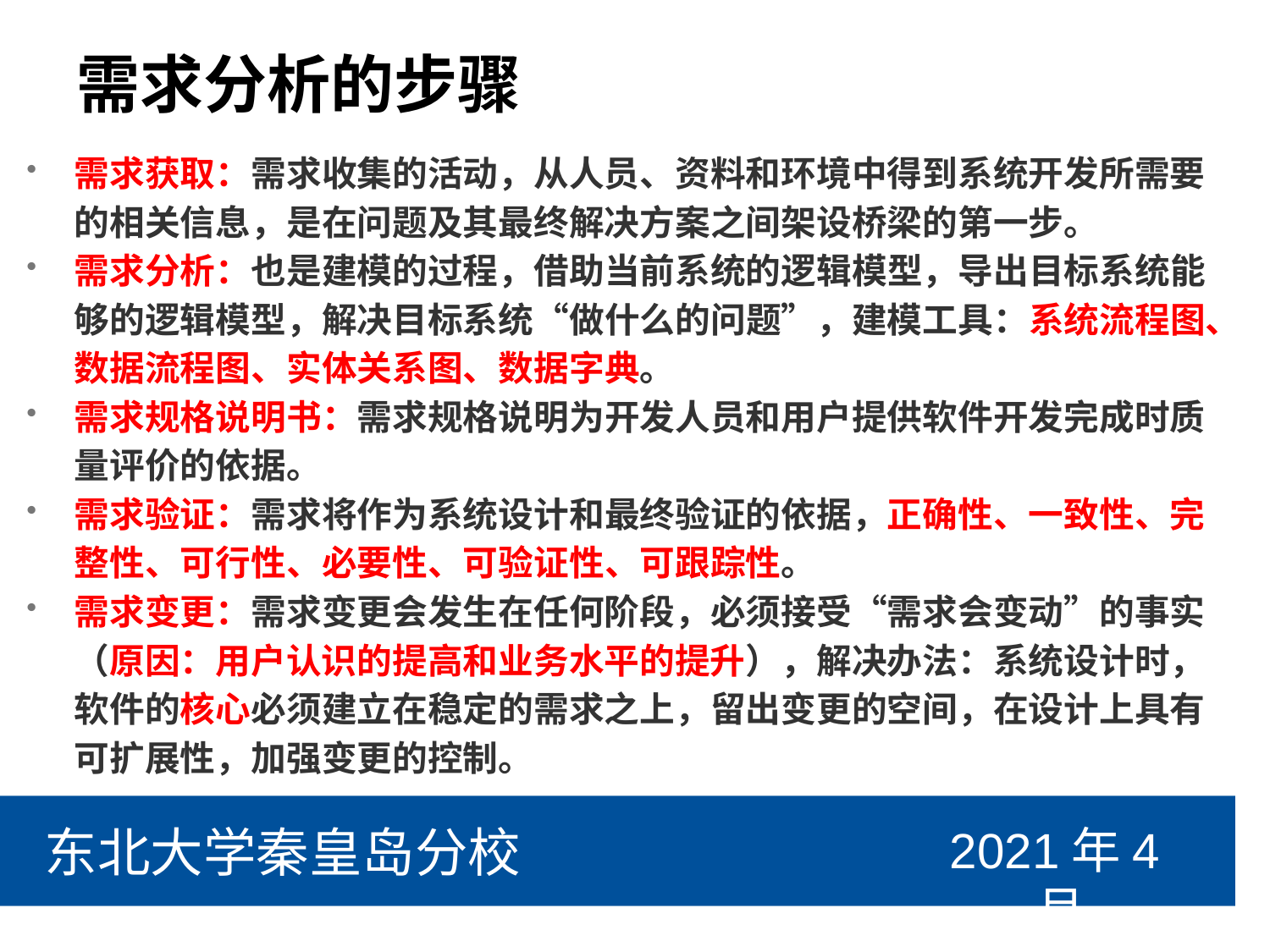

# 需求分析的步骤
需求获取：需求收集的活动，从人员、资料和环境中得到系统开发所需要的相关信息，是在问题及其最终解决方案之间架设桥梁的第一步。
需求分析：也是建模的过程，借助当前系统的逻辑模型，导出目标系统能够的逻辑模型，解决目标系统“做什么的问题”，建模工具：系统流程图、数据流程图、实体关系图、数据字典。
需求规格说明书：需求规格说明为开发人员和用户提供软件开发完成时质量评价的依据。
需求验证：需求将作为系统设计和最终验证的依据，正确性、一致性、完整性、可行性、必要性、可验证性、可跟踪性。
需求变更：需求变更会发生在任何阶段，必须接受“需求会变动”的事实（原因：用户认识的提高和业务水平的提升），解决办法：系统设计时，软件的核心必须建立在稳定的需求之上，留出变更的空间，在设计上具有可扩展性，加强变更的控制。